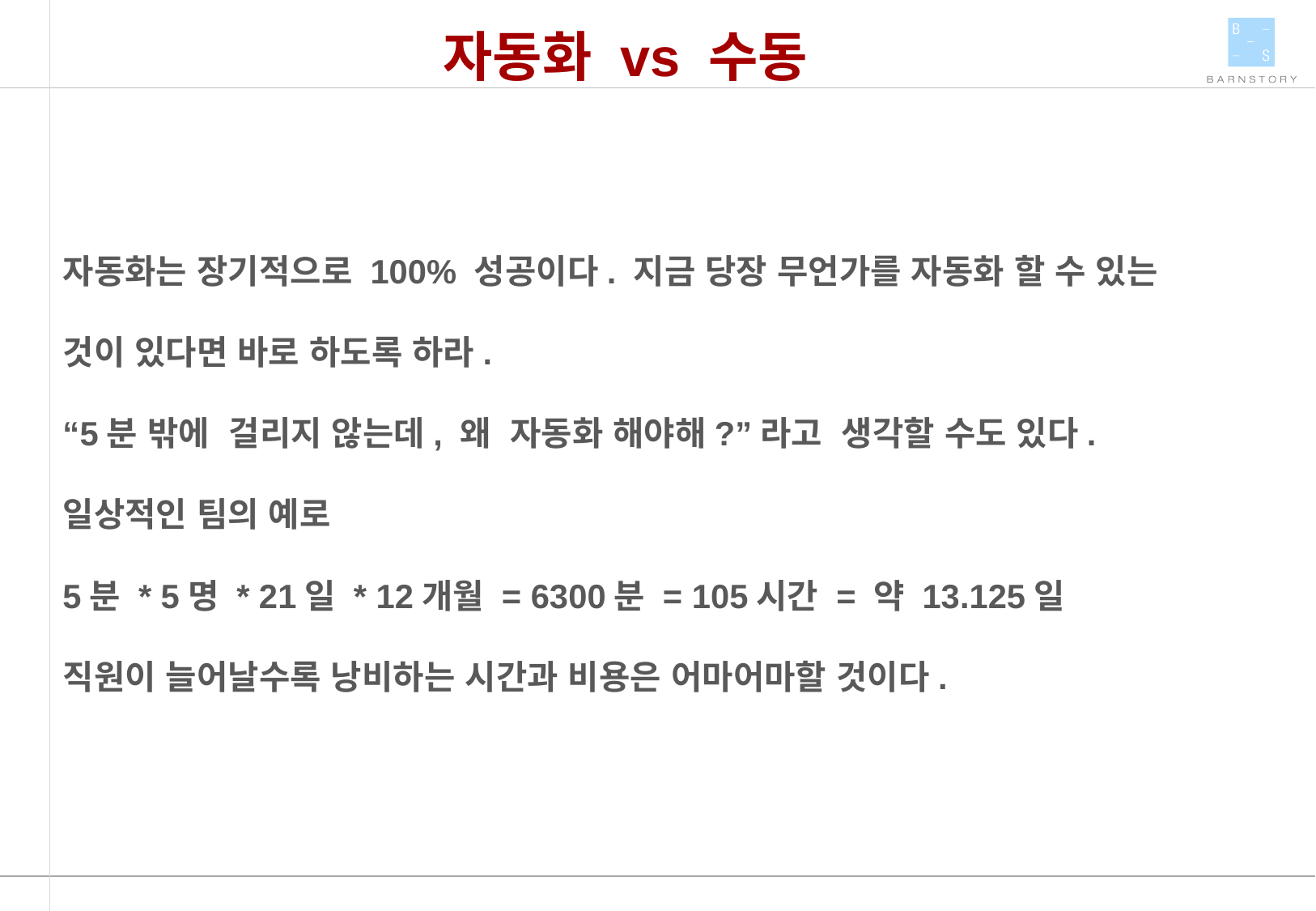

자동화 vs 수동
자동화는 장기적으로 100% 성공이다. 지금 당장 무언가를 자동화 할 수 있는 것이 있다면 바로 하도록 하라.
“5분 밖에  걸리지 않는데, 왜  자동화 해야해?”라고  생각할 수도 있다.
일상적인 팀의 예로
5분 * 5명 * 21일 * 12개월 = 6300분 = 105시간 = 약 13.125일
직원이 늘어날수록 낭비하는 시간과 비용은 어마어마할 것이다.